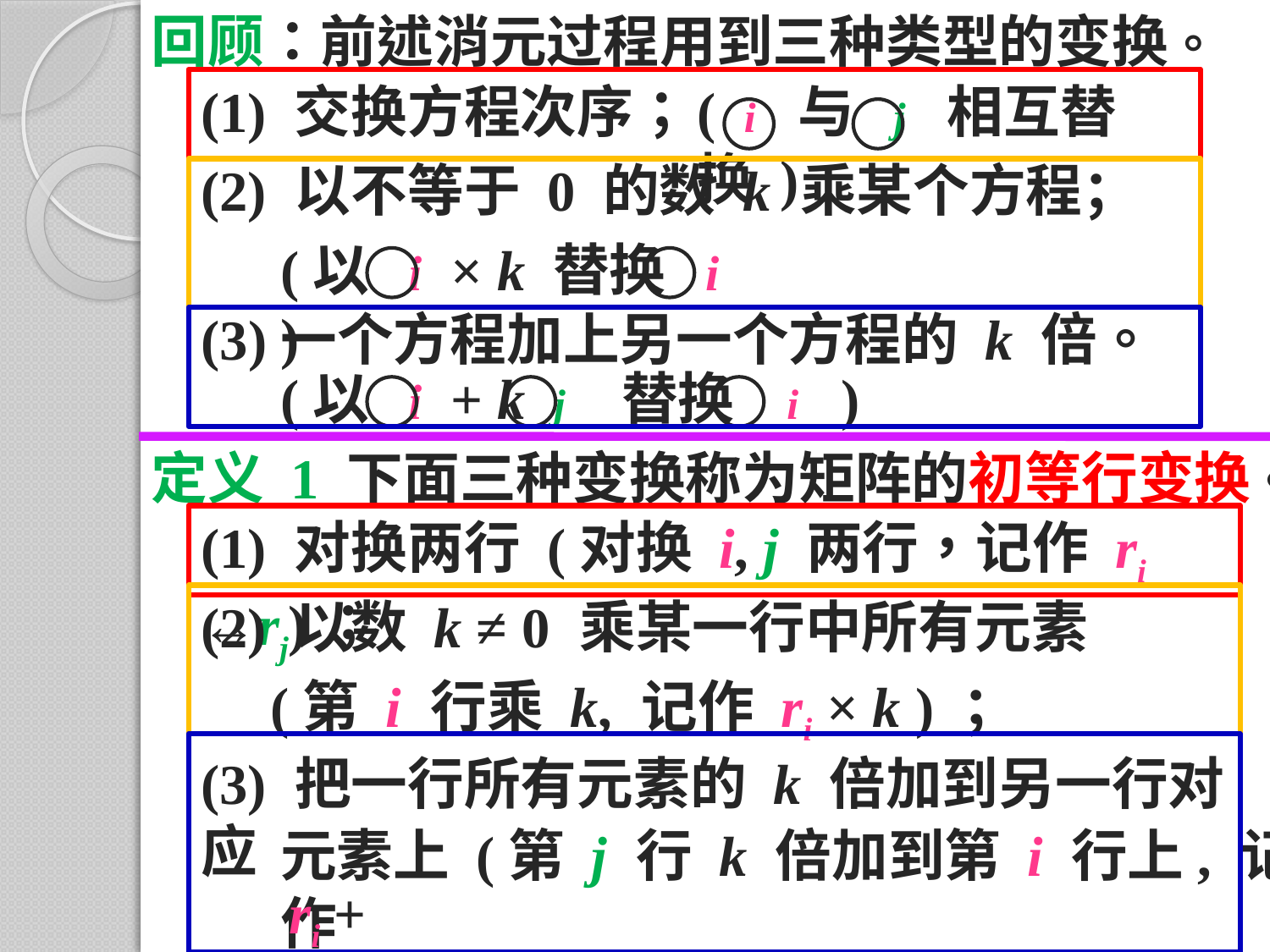

回顾：前述消元过程用到三种类型的变换。

(1) 交换方程次序；
(  i  与  j  相互替换 )

(2) 以不等于 0 的数 k 乘某个方程；

(以  i  × k 替换  i   )

(3)一个方程加上另一个方程的 k 倍。

(以  i  + k  j   替换   i   )

定义 1 下面三种变换称为矩阵的初等行变换。
(1) 对换两行 (对换 i, j 两行，记作 ri ↔rj)；

(2) 以数 k ≠ 0 乘某一行中所有元素

(第 i 行乘 k, 记作 ri × k ) ；

(3) 把一行所有元素的 k 倍加到另一行对应
元素上 (第 j 行 k 倍加到第 i 行上, 记作

 ri + krj ) 。